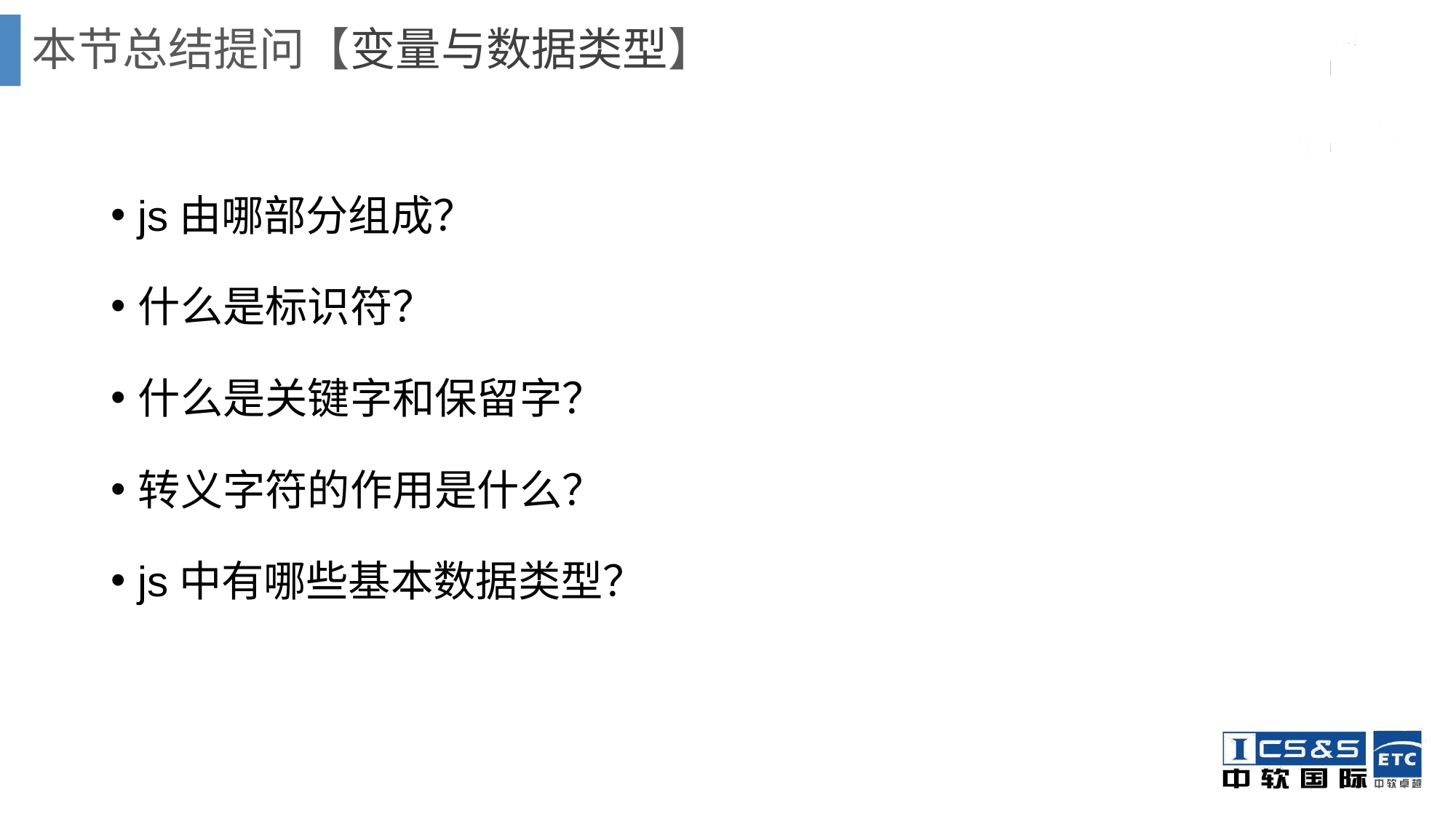

# 本节总结提问【变量与数据类型】
js由哪部分组成？
什么是标识符？
什么是关键字和保留字？
转义字符的作用是什么？
js中有哪些基本数据类型？